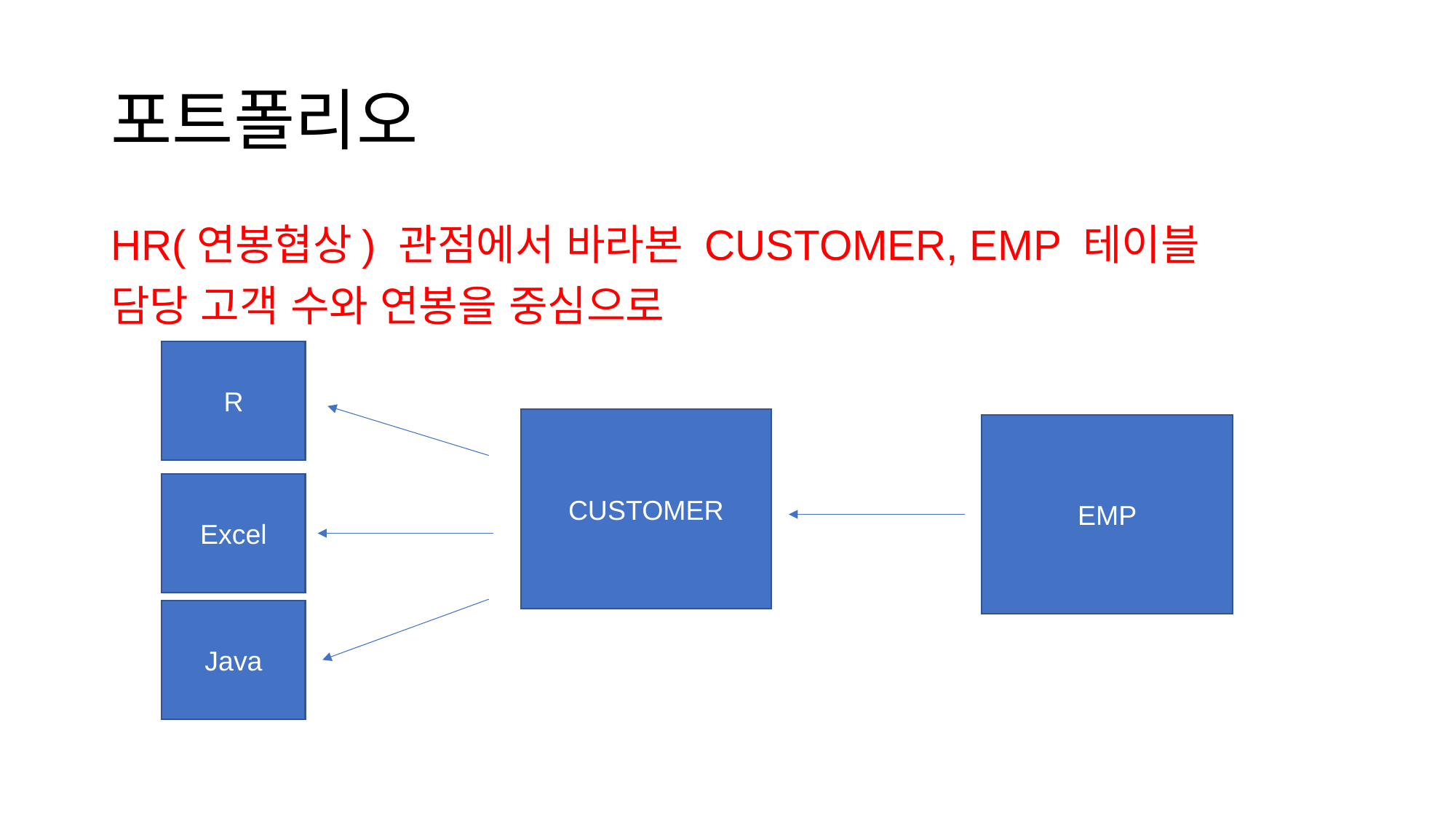

# 포트폴리오
HR(연봉협상) 관점에서 바라본 CUSTOMER, EMP 테이블
담당 고객 수와 연봉을 중심으로

R
CUSTOMER
EMP
Excel
Java